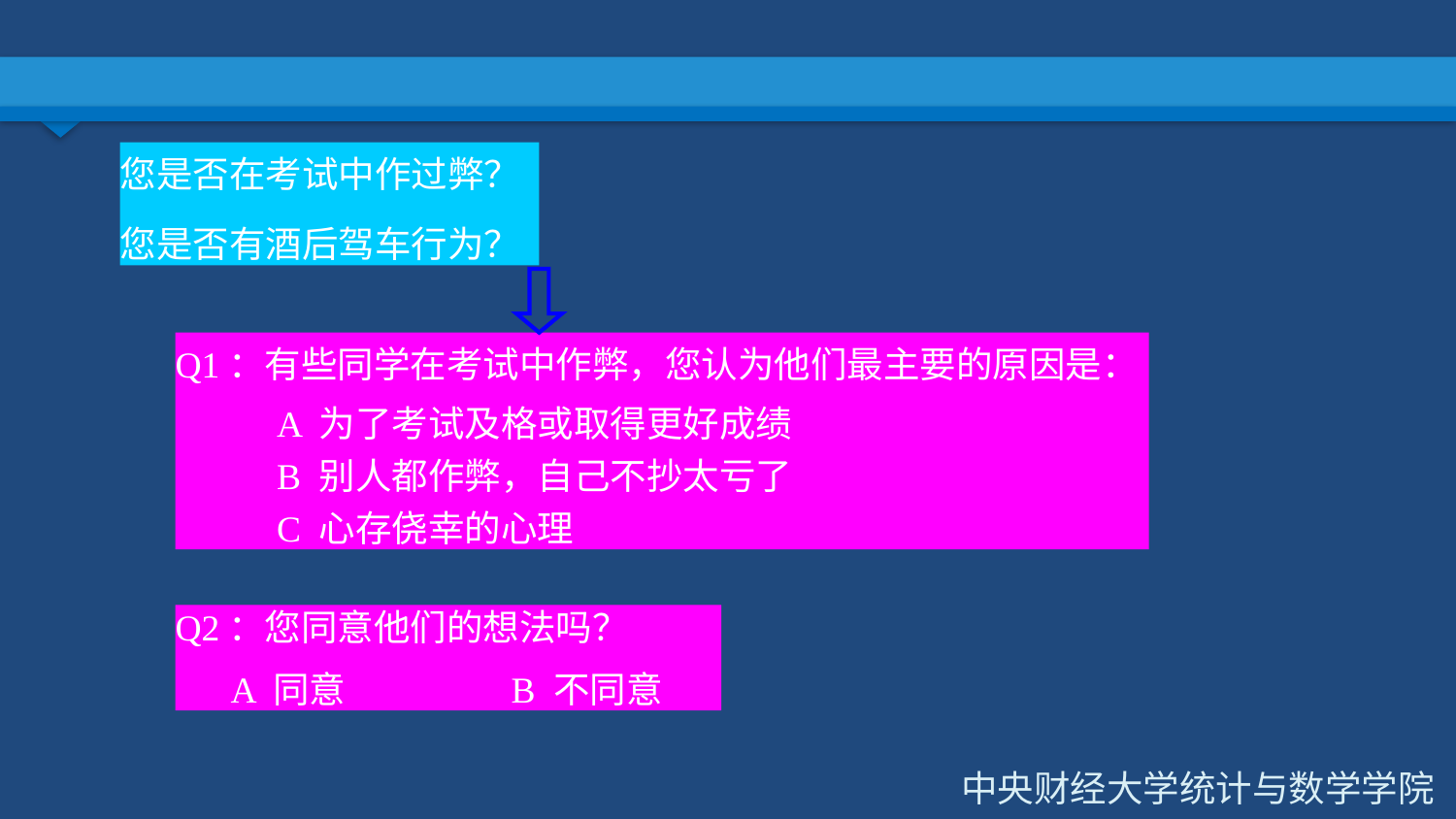

#
您是否在考试中作过弊？
您是否有酒后驾车行为？

Q1：有些同学在考试中作弊，您认为他们最主要的原因是：
           A 为了考试及格或取得更好成绩
           B 别人都作弊，自己不抄太亏了
           C 心存侥幸的心理
Q2：您同意他们的想法吗？
      A 同意                   B 不同意